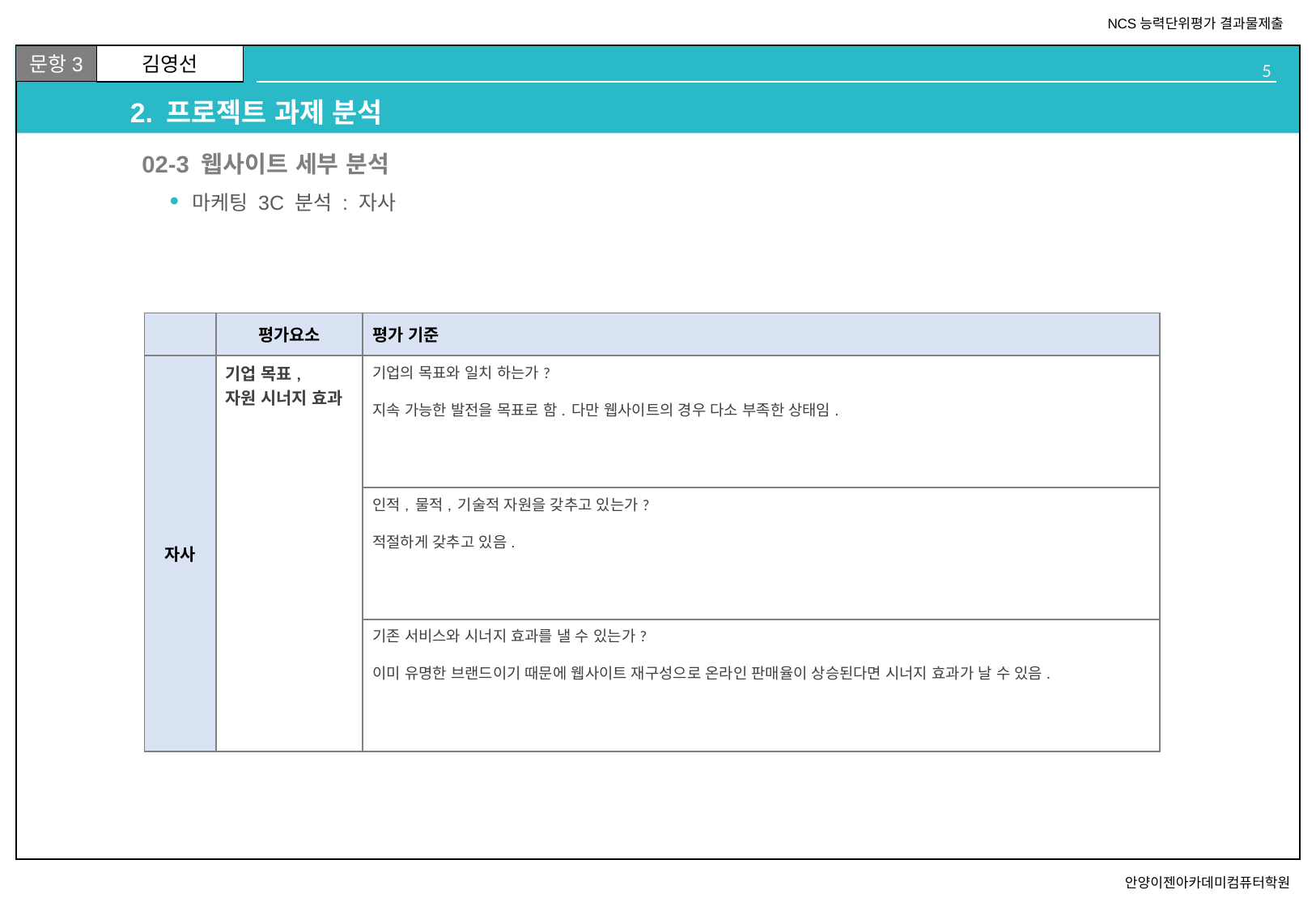

# 2. 프로젝트 과제 분석
02
02-3 웹사이트 세부 분석
마케팅 3C 분석 : 자사

|  | 평가요소 | 평가 기준 |
| --- | --- | --- |
| 자사 | 기업 목표, 자원 시너지 효과 | 기업의 목표와 일치 하는가? 지속 가능한 발전을 목표로 함. 다만 웹사이트의 경우 다소 부족한 상태임. |
|  |  | 인적, 물적, 기술적 자원을 갖추고 있는가? 적절하게 갖추고 있음. |
|  |  | 기존 서비스와 시너지 효과를 낼 수 있는가? 이미 유명한 브랜드이기 때문에 웹사이트 재구성으로 온라인 판매율이 상승된다면 시너지 효과가 날 수 있음. |